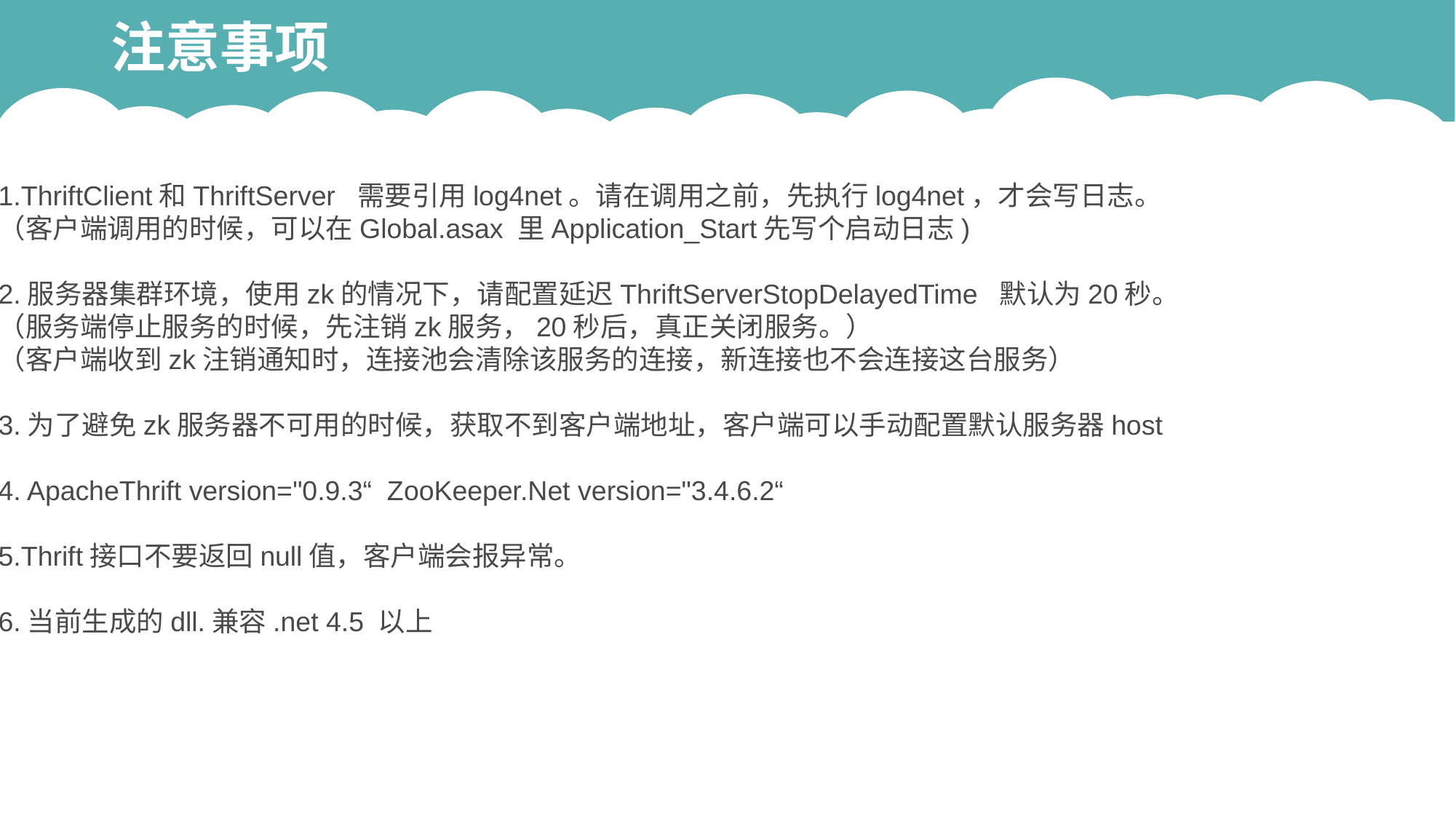

# 注意事项

1.ThriftClient和ThriftServer  需要引用log4net。请在调用之前，先执行log4net，才会写日志。
（客户端调用的时候，可以在Global.asax 里Application_Start先写个启动日志)

2.服务器集群环境，使用zk的情况下，请配置延迟ThriftServerStopDelayedTime  默认为20秒。
（服务端停止服务的时候，先注销zk服务，20秒后，真正关闭服务。）
（客户端收到zk注销通知时，连接池会清除该服务的连接，新连接也不会连接这台服务）

3.为了避免zk服务器不可用的时候，获取不到客户端地址，客户端可以手动配置默认服务器host

4. ApacheThrift version="0.9.3“  ZooKeeper.Net version="3.4.6.2“

5.Thrift接口不要返回null值，客户端会报异常。

6.当前生成的dll.兼容.net 4.5 以上